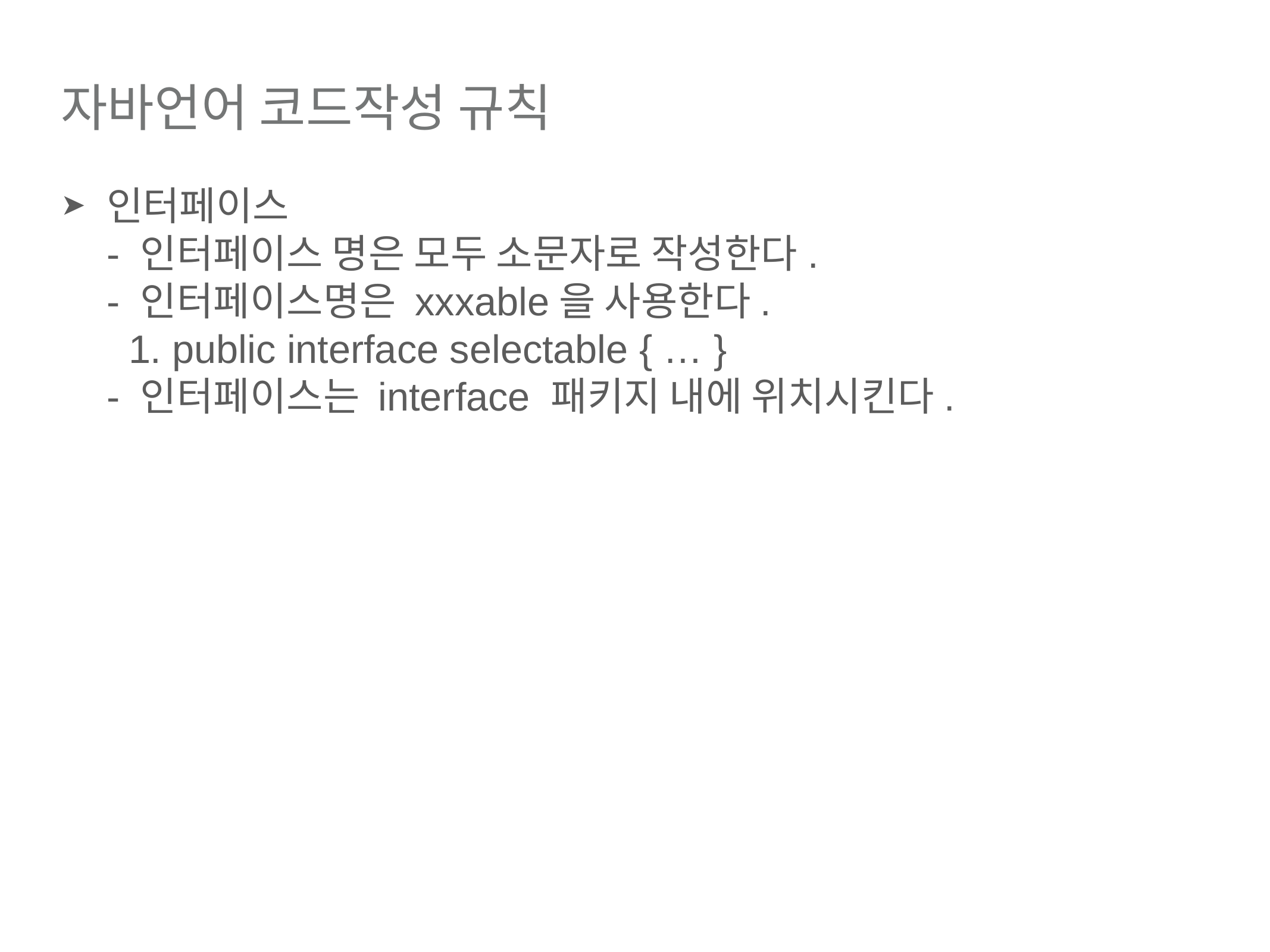

# 자바언어 코드작성 규칙

인터페이스
- 인터페이스 명은 모두 소문자로 작성한다.
- 인터페이스명은 xxxable을 사용한다.
  1. public interface selectable { … }
- 인터페이스는 interface 패키지 내에 위치시킨다.